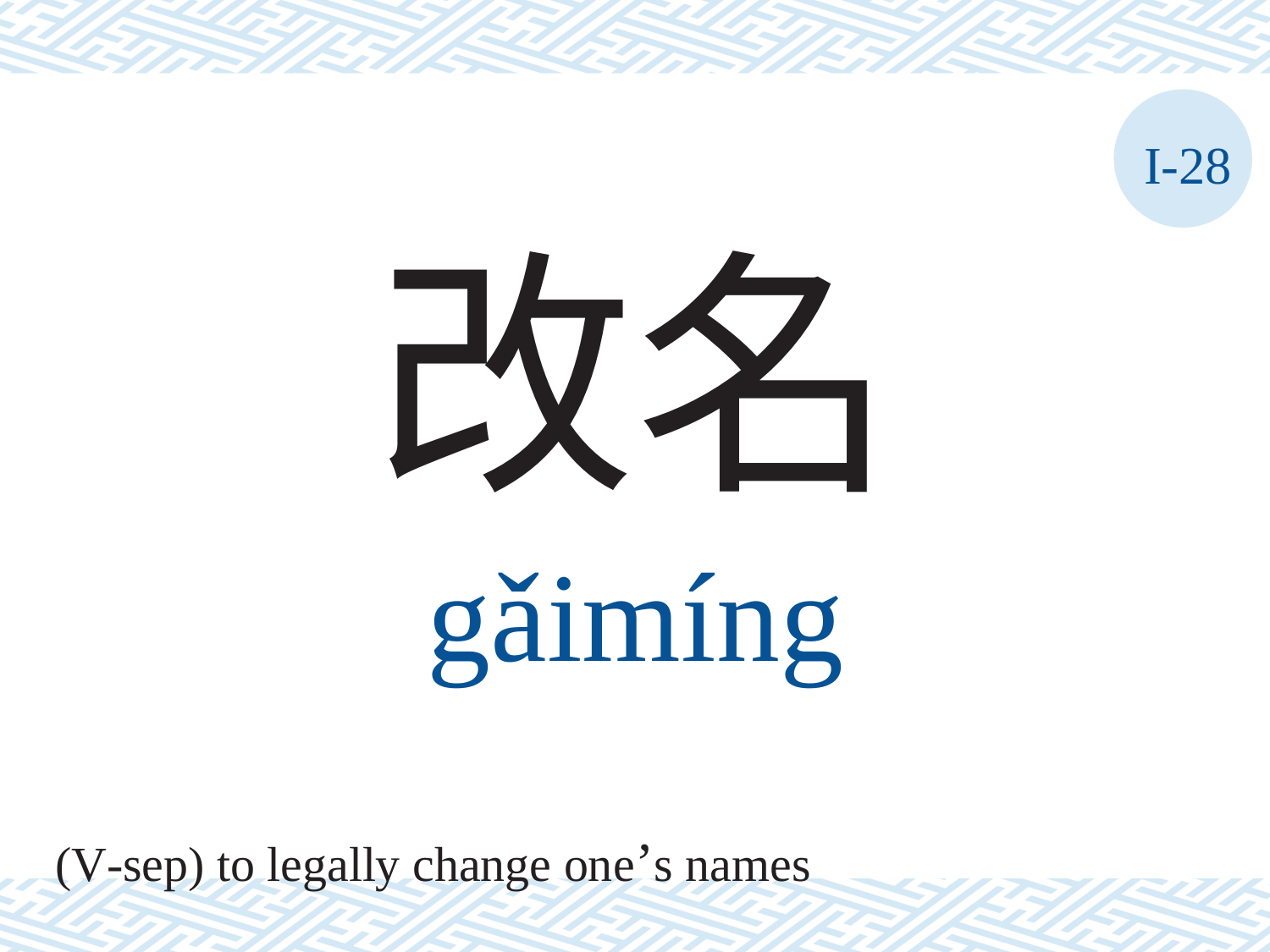

I-28
改名
gǎimíng
(V-sep) to legally change one’s names